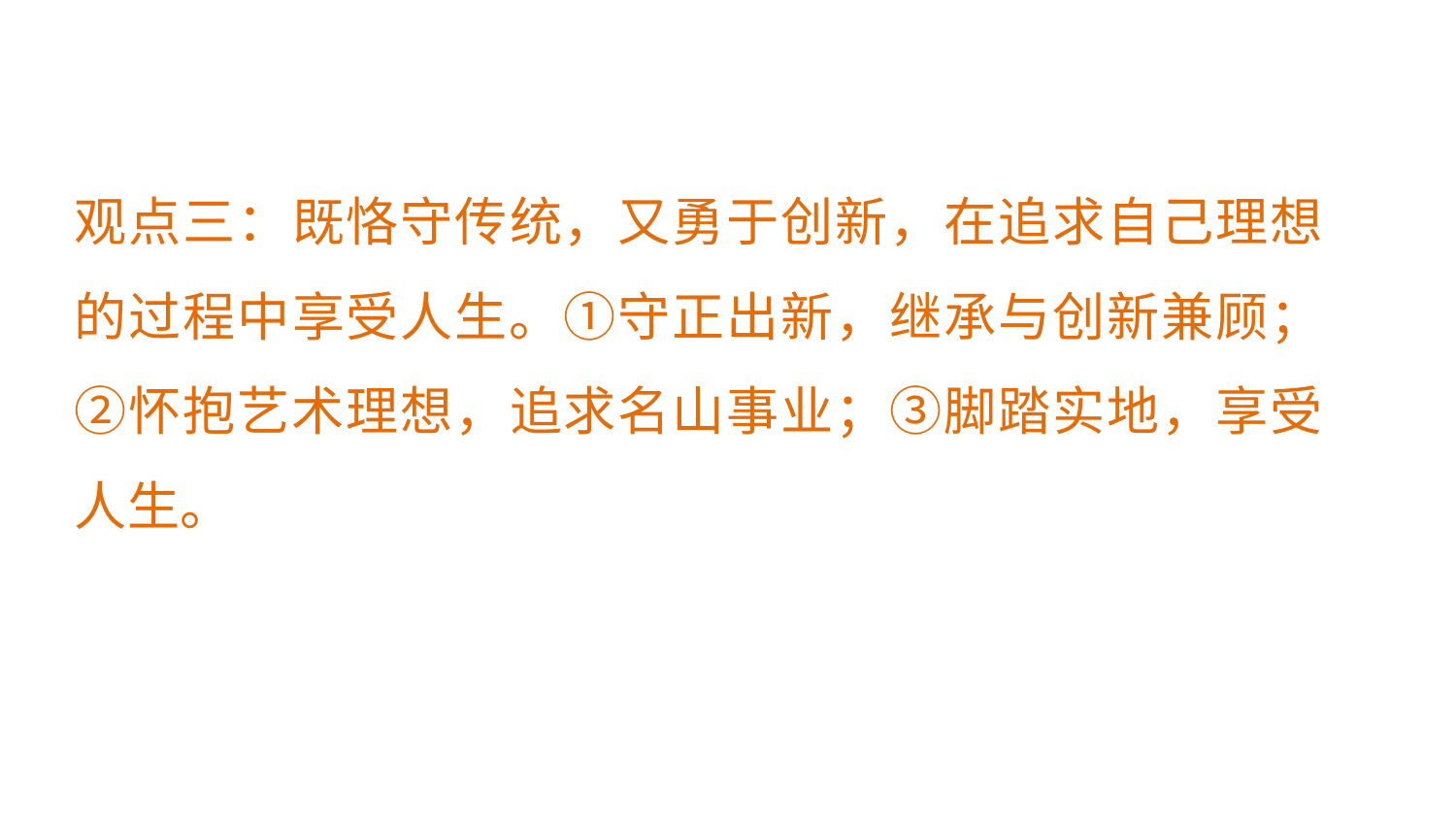

观点三：既恪守传统，又勇于创新，在追求自己理想的过程中享受人生。①守正出新，继承与创新兼顾；②怀抱艺术理想，追求名山事业；③脚踏实地，享受人生。